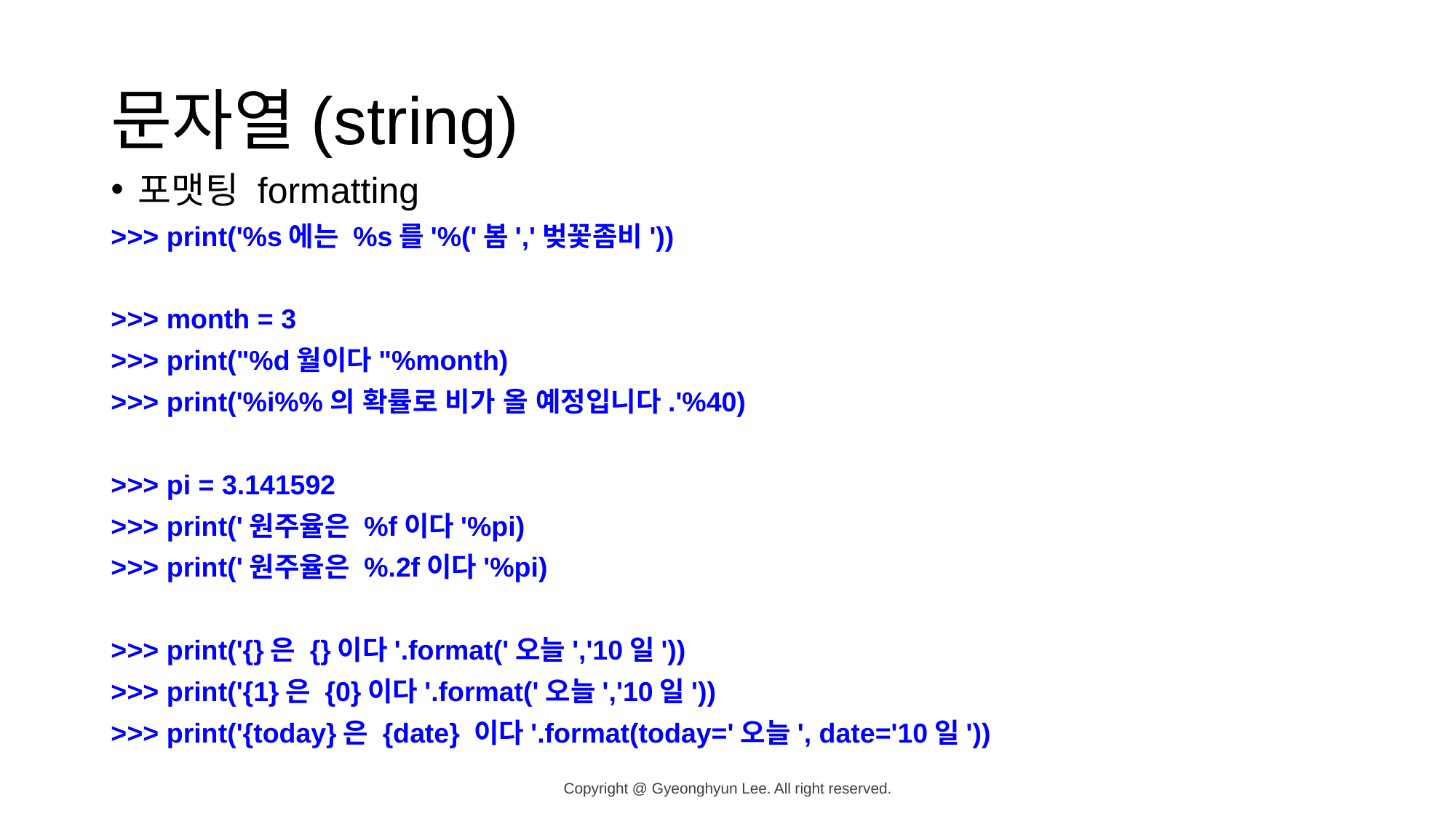

# 문자열(string)
포맷팅 formatting
>>> print('%s에는 %s를'%('봄','벚꽃좀비'))

>>> month = 3
>>> print("%d월이다"%month)
>>> print('%i%%의 확률로 비가 올 예정입니다.'%40)

>>> pi = 3.141592
>>> print('원주율은 %f이다'%pi)
>>> print('원주율은 %.2f이다'%pi)

>>> print('{}은 {}이다'.format('오늘','10일'))
>>> print('{1}은 {0}이다'.format('오늘','10일'))
>>> print('{today}은 {date} 이다'.format(today='오늘', date='10일'))